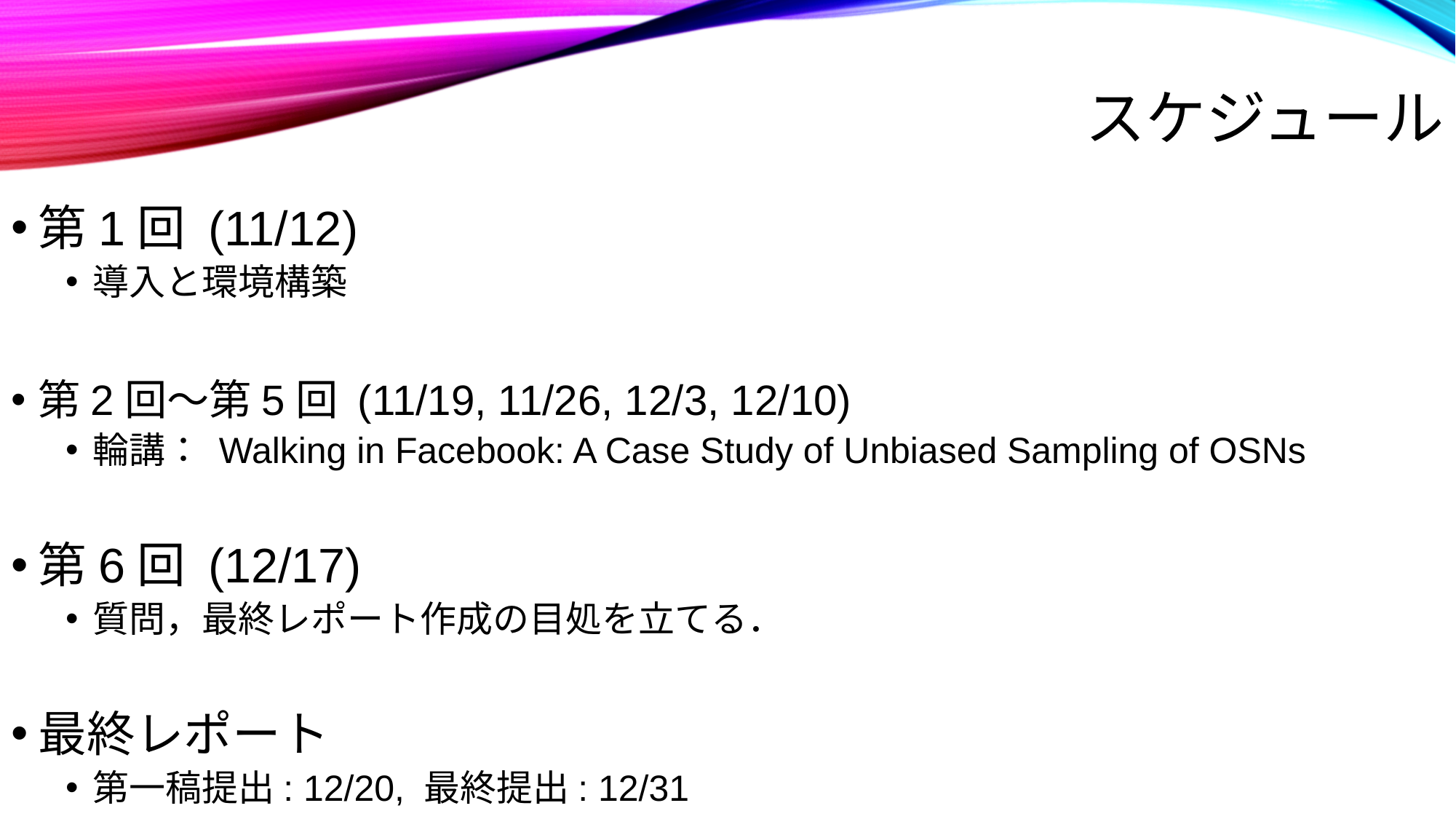

# スケジュール
第1回 (11/12)
導入と環境構築

第2回〜第5回 (11/19, 11/26, 12/3, 12/10)
輪講： Walking in Facebook: A Case Study of Unbiased Sampling of OSNs

第6回 (12/17)
質問，最終レポート作成の目処を立てる．

最終レポート
第一稿提出: 12/20, 最終提出: 12/31